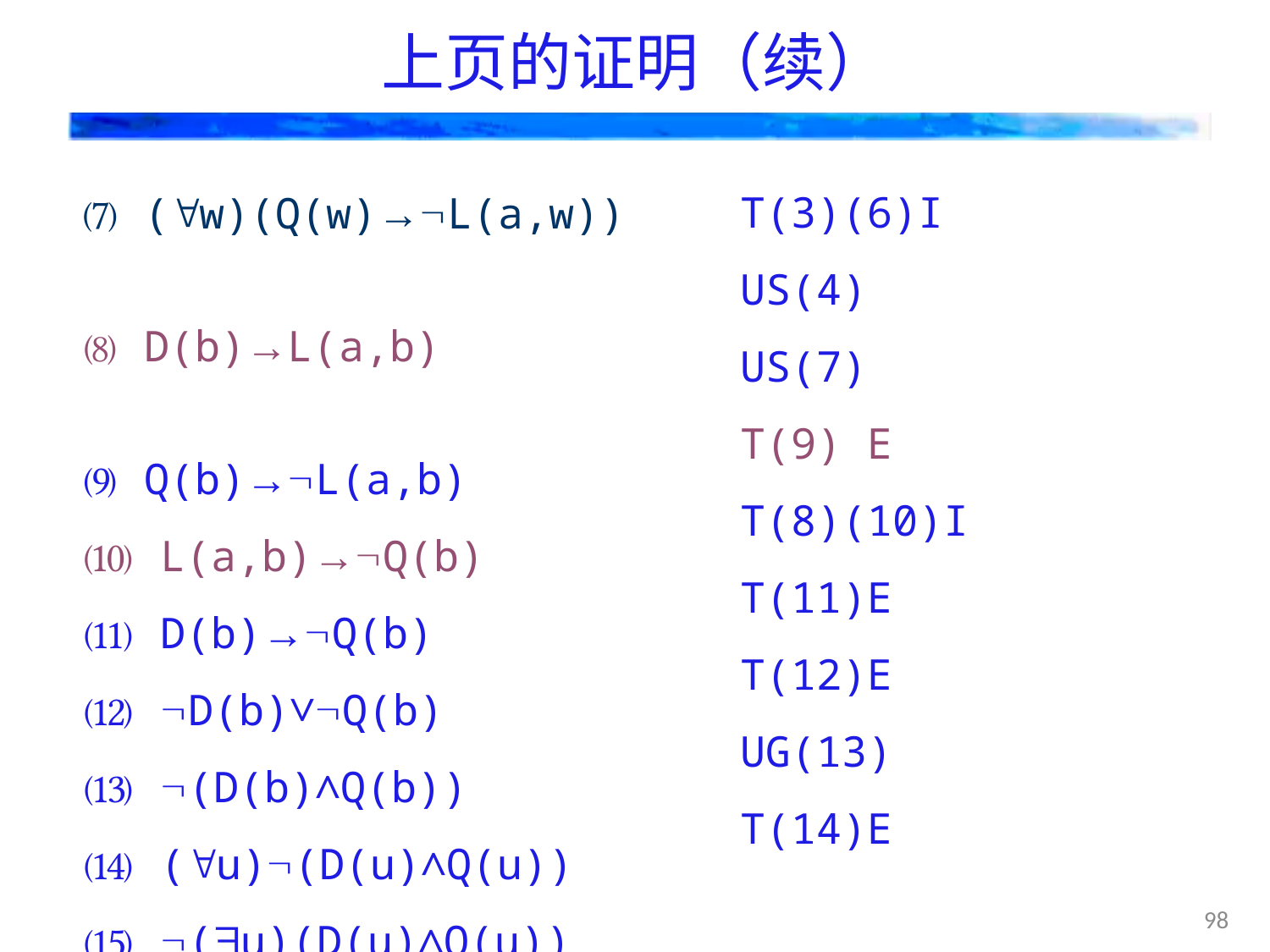

# 上页的证明（续）
T(3)(6)I
US(4)
US(7)
T(9) E
T(8)(10)I
T(11)E
T(12)E
UG(13)
T(14)E
⑺ (∀w)(Q(w)→¬L(a,w))
⑻ D(b)→L(a,b)
⑼ Q(b)→¬L(a,b)
⑽ L(a,b)→¬Q(b)
⑾ D(b)→¬Q(b)
⑿ ¬D(b)∨¬Q(b)
⒀ ¬(D(b)∧Q(b))
⒁ (∀u)¬(D(u)∧Q(u))
⒂ ¬(∃u)(D(u)∧Q(u))
98